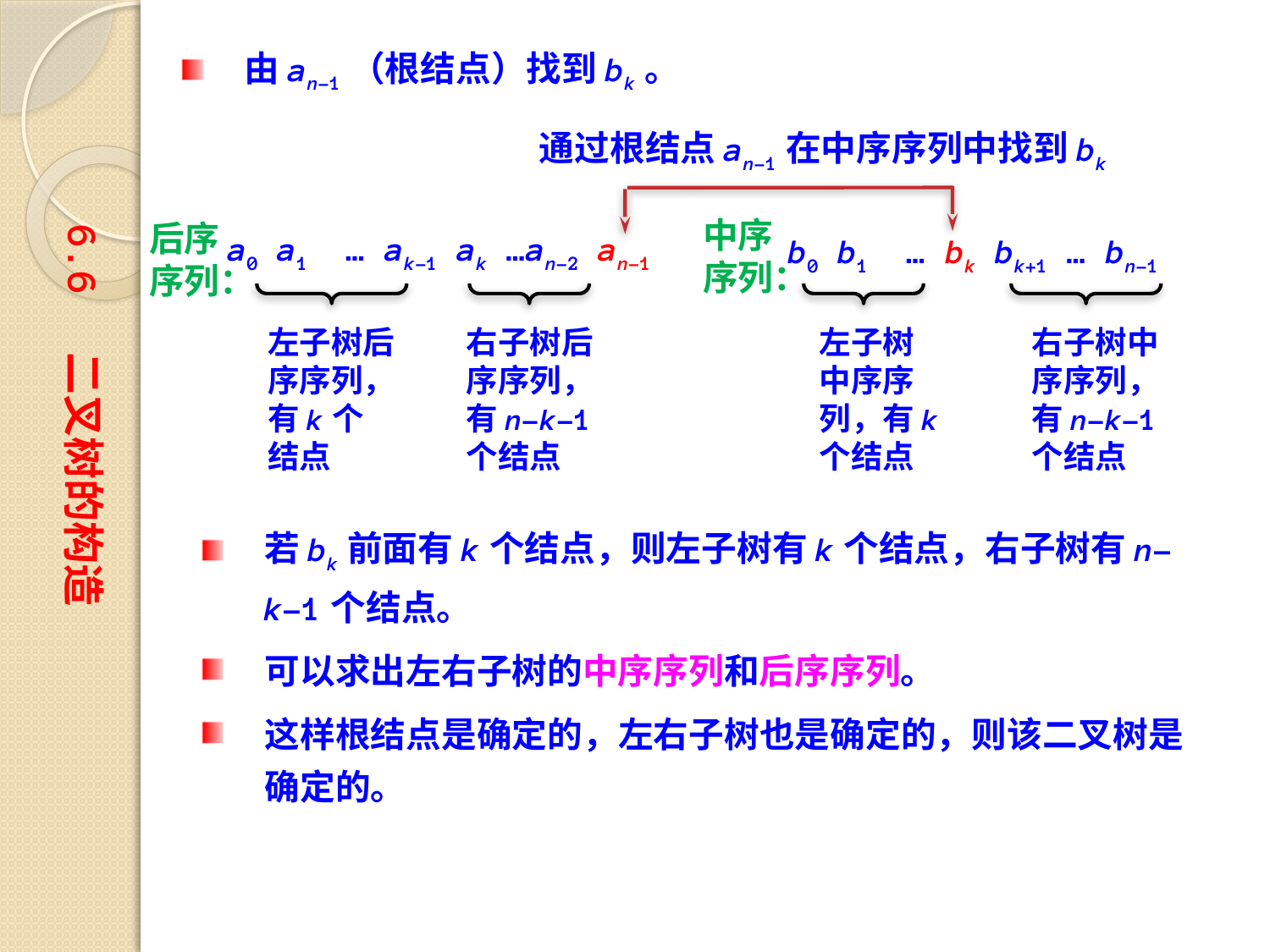

由an-1（根结点）找到bk。
通过根结点an-1在中序序列中找到bk

6.6  二叉树的构造
中序
序列：
后序
序列：

a0 a1  … ak-1 ak …an-2 an-1
b0 b1  … bk bk+1 … bn-1

左子树后序序列，有k个结点
右子树后序序列，有n-k-1个结点
左子树中序序列，有k个结点
右子树中序序列，有n-k-1个结点

若bk前面有k个结点，则左子树有k个结点，右子树有n-k-1个结点。
可以求出左右子树的中序序列和后序序列。
这样根结点是确定的，左右子树也是确定的，则该二叉树是确定的。